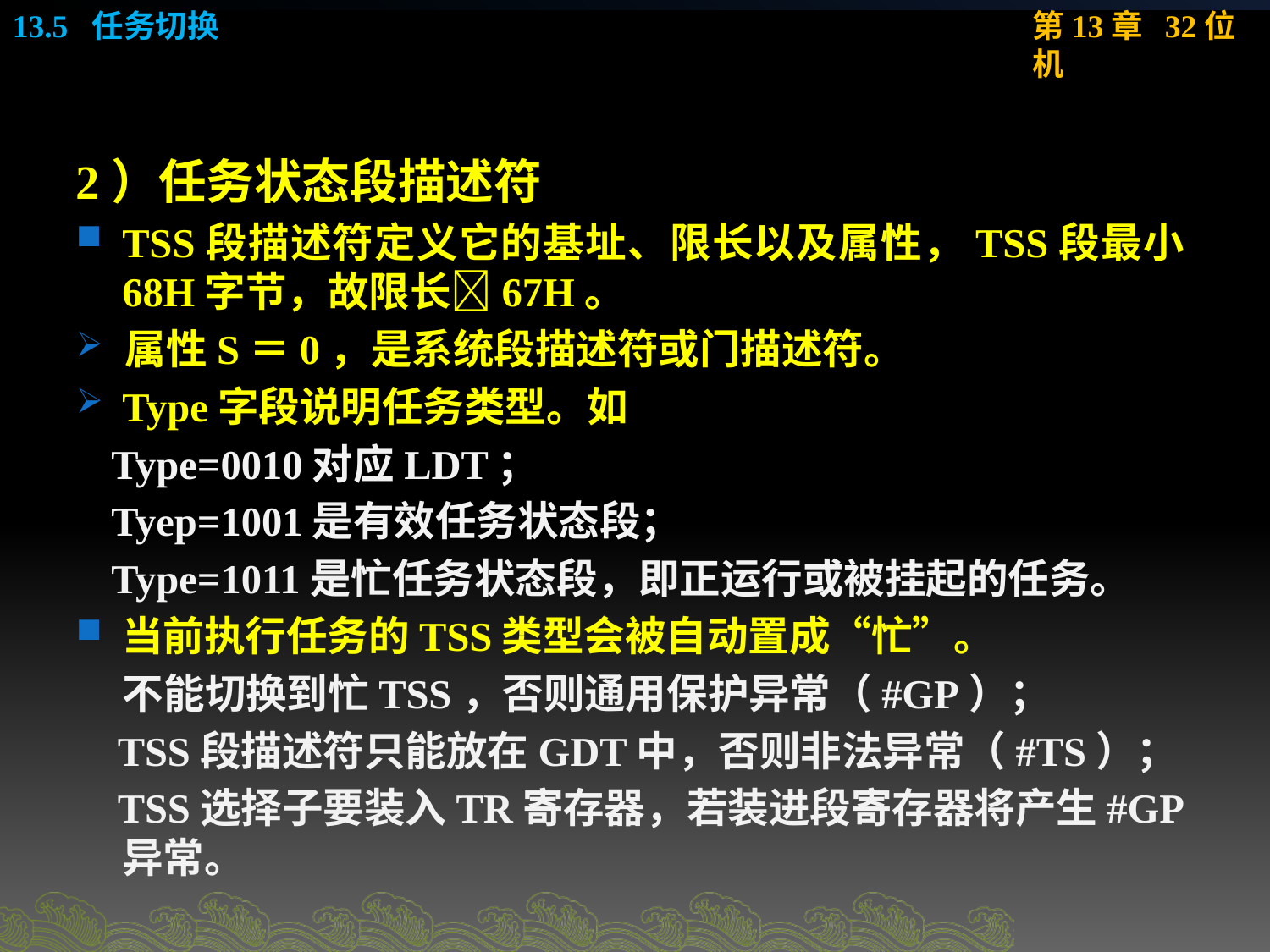

2）任务状态段描述符
TSS段描述符定义它的基址、限长以及属性，TSS段最小68H字节，故限长≥67H。
属性S＝0，是系统段描述符或门描述符。
Type字段说明任务类型。如
Type=0010对应LDT；
Tyep=1001是有效任务状态段；
Type=1011是忙任务状态段，即正运行或被挂起的任务。
当前执行任务的TSS类型会被自动置成“忙”。
    不能切换到忙TSS，否则通用保护异常（#GP）；
    TSS段描述符只能放在GDT中，否则非法异常（#TS）；
    TSS选择子要装入TR寄存器，若装进段寄存器将产生#GP异常。